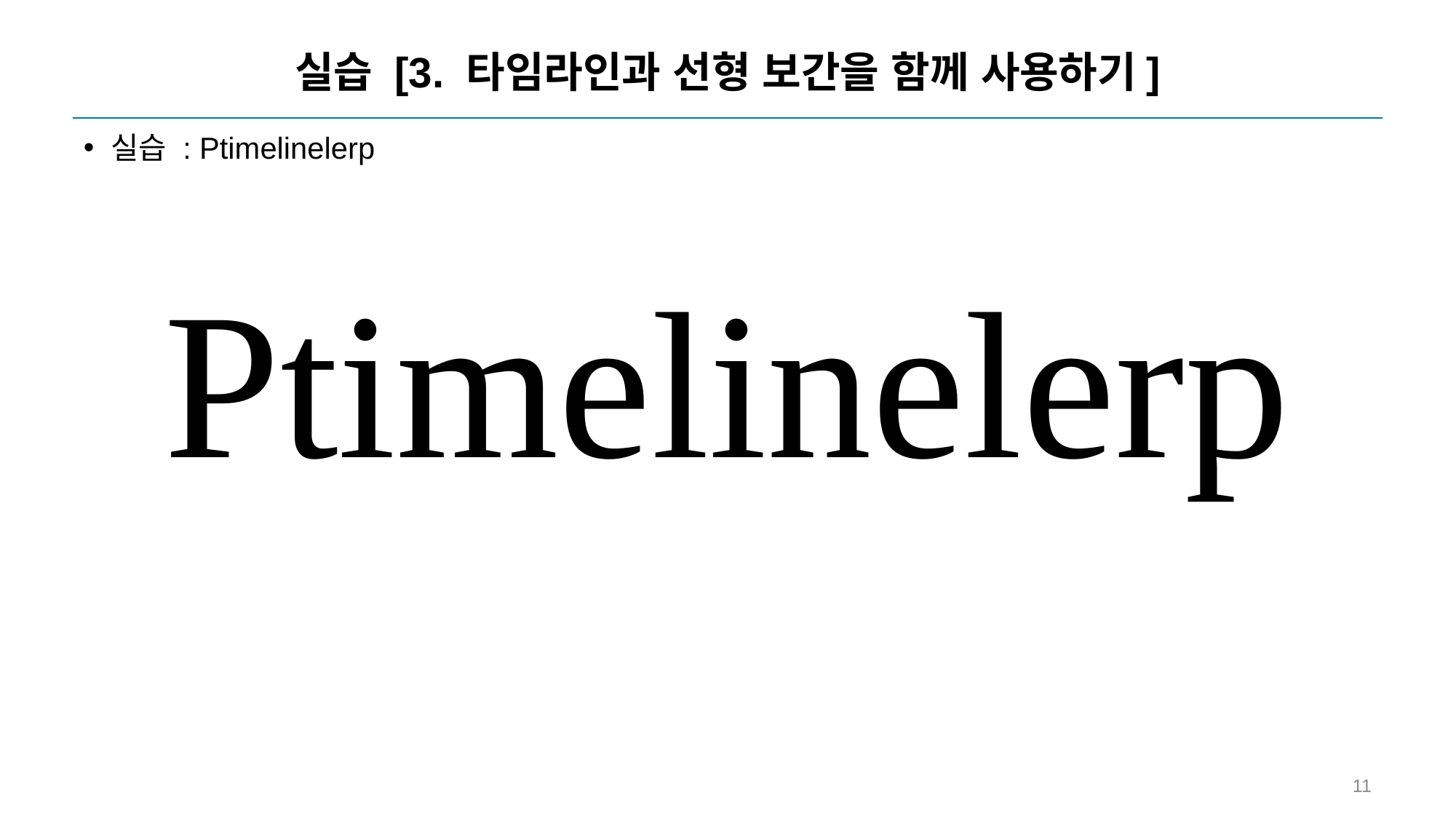

# 실습 [3. 타임라인과 선형 보간을 함께 사용하기]
실습 : Ptimelinelerp

Ptimelinelerp
11